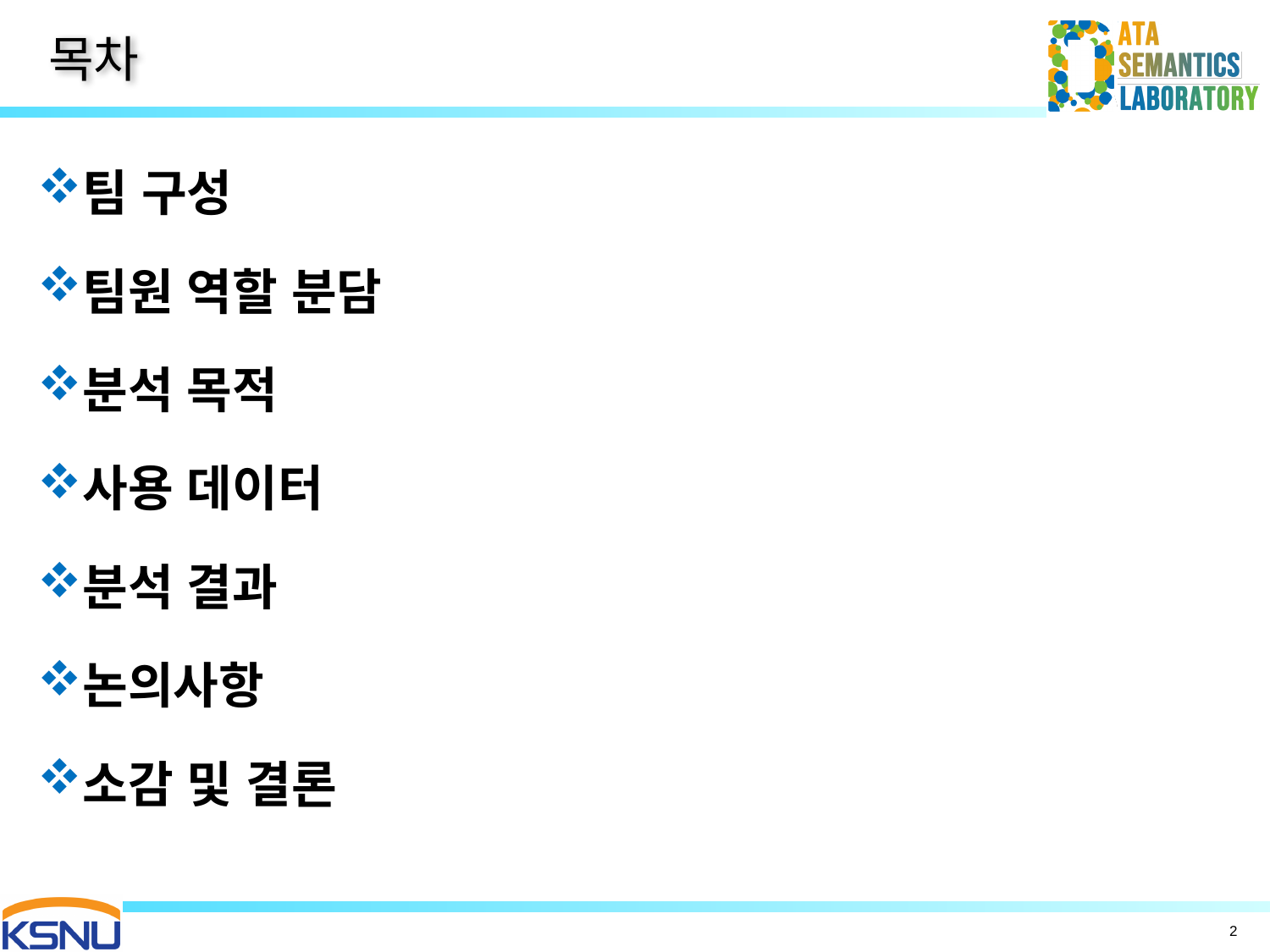

# 목차
팀 구성
팀원 역할 분담
분석 목적
사용 데이터
분석 결과
논의사항
소감 및 결론

2